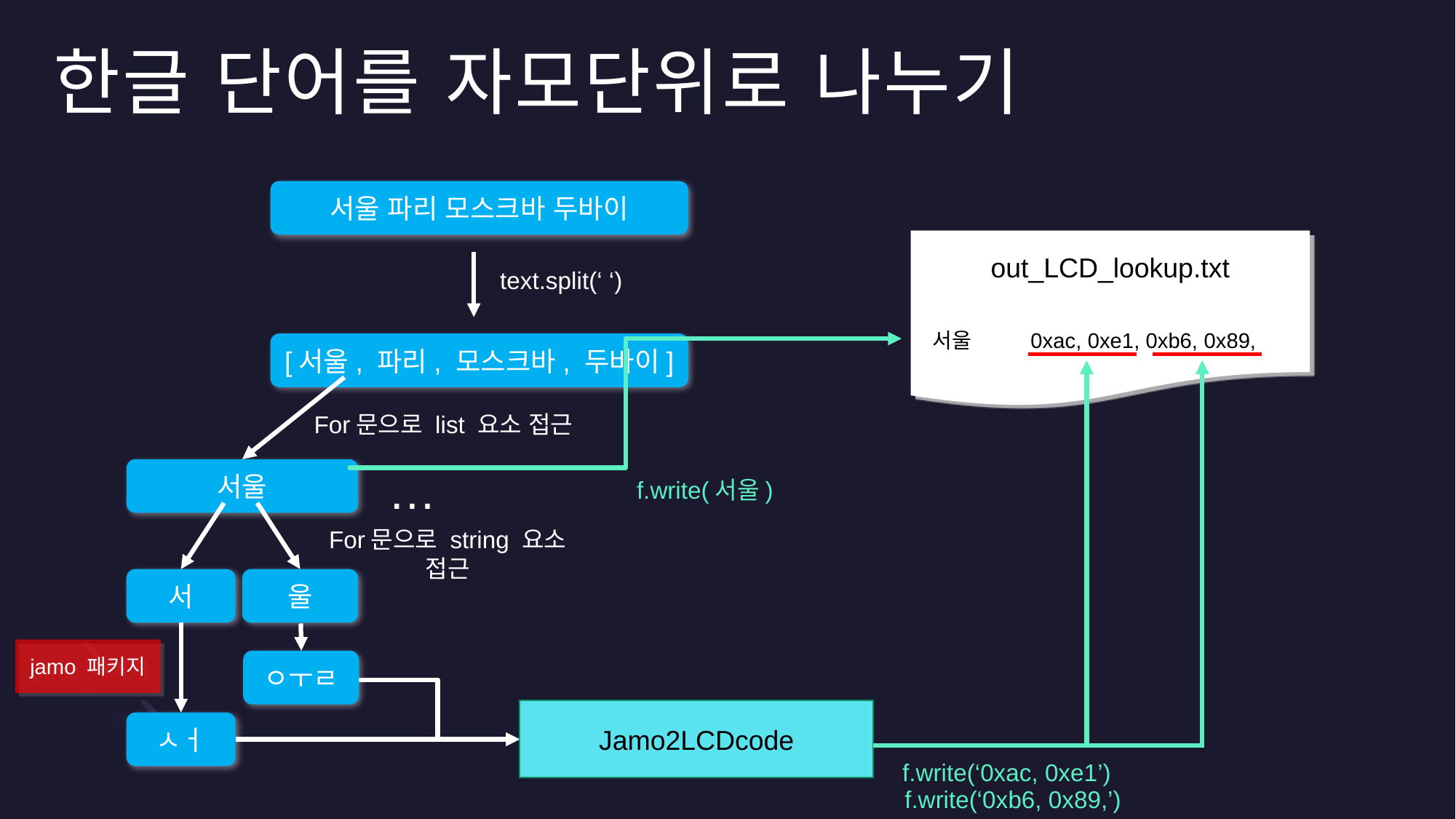

한글 단어를 자모단위로 나누기
서울 파리 모스크바 두바이
out_LCD_lookup.txt

 서울        	0xac, 0xe1, 0xb6, 0x89,
text.split(‘ ‘)
[서울, 파리, 모스크바, 두바이]

For문으로 list 요소 접근
…
서울
f.write(서울)
For문으로 string 요소 접근
서
울
jamo 패키지
ㅇㅜㄹ
Jamo2LCDcode
ㅅㅓ
f.write(‘0xac, 0xe1’)
f.write(‘0xb6, 0x89,’)